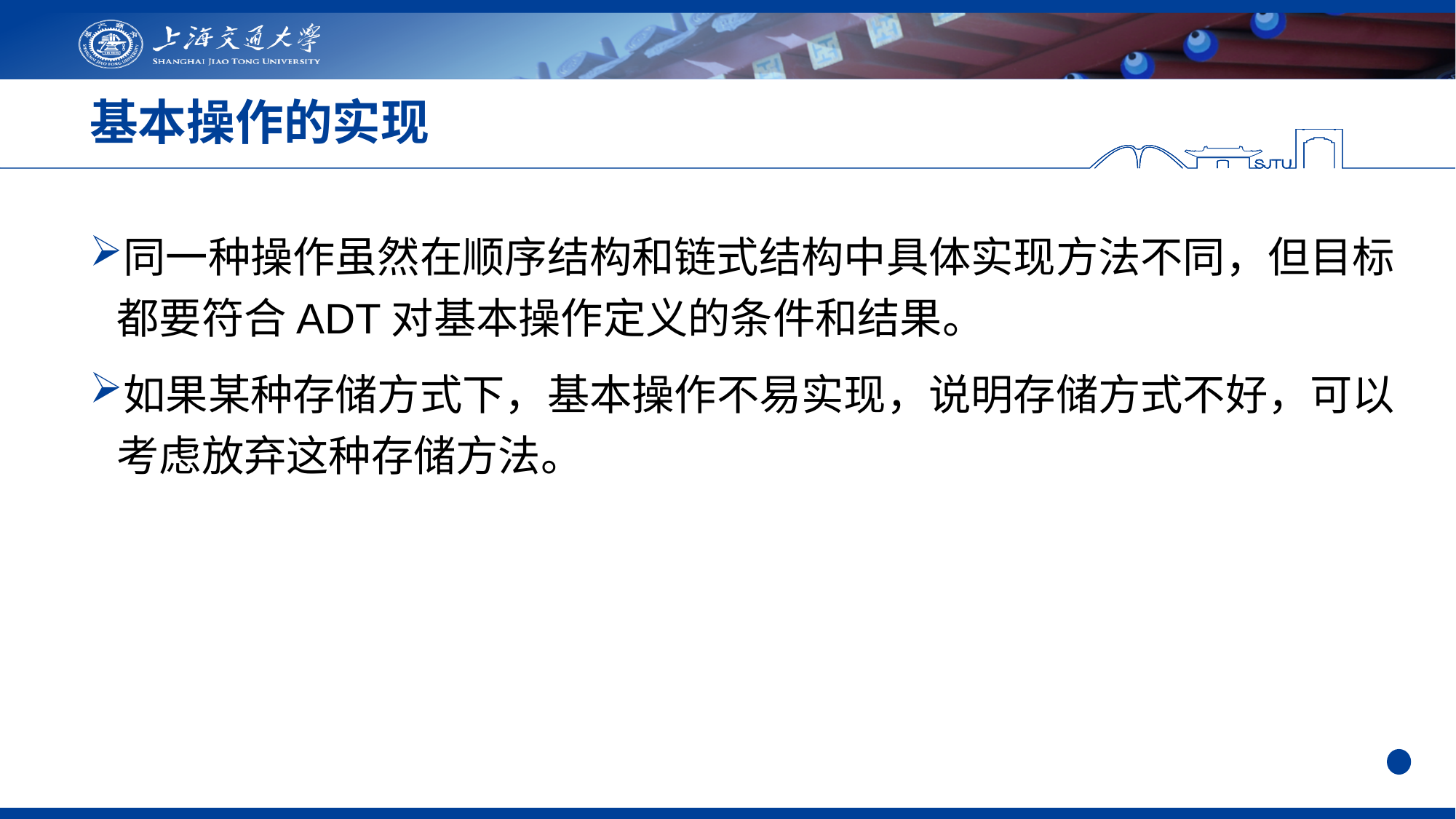

# 基本操作的实现
同一种操作虽然在顺序结构和链式结构中具体实现方法不同，但目标都要符合ADT对基本操作定义的条件和结果。
如果某种存储方式下，基本操作不易实现，说明存储方式不好，可以考虑放弃这种存储方法。